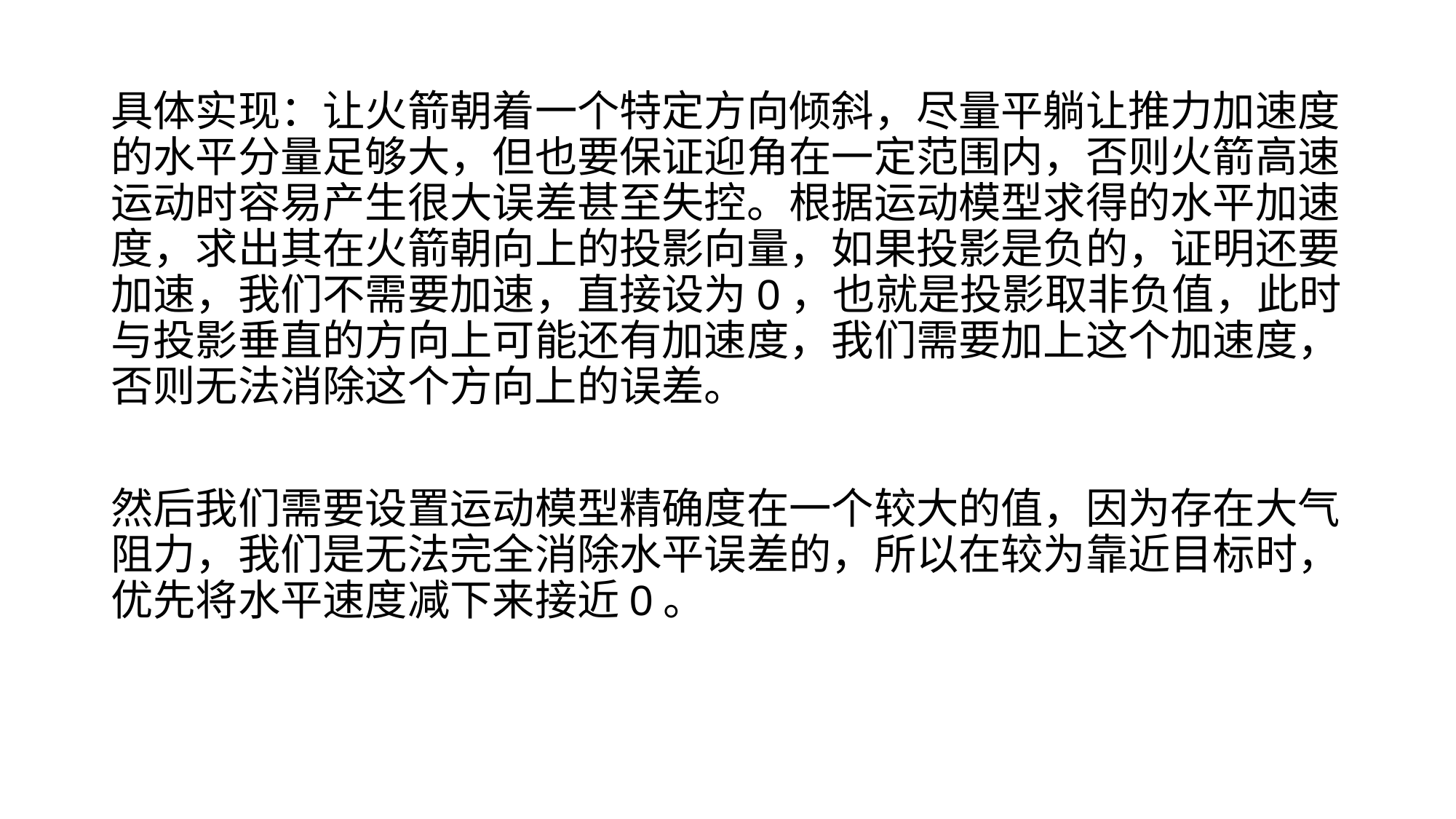

具体实现：让火箭朝着一个特定方向倾斜，尽量平躺让推力加速度的水平分量足够大，但也要保证迎角在一定范围内，否则火箭高速运动时容易产生很大误差甚至失控。根据运动模型求得的水平加速度，求出其在火箭朝向上的投影向量，如果投影是负的，证明还要加速，我们不需要加速，直接设为0，也就是投影取非负值，此时与投影垂直的方向上可能还有加速度，我们需要加上这个加速度，否则无法消除这个方向上的误差。

然后我们需要设置运动模型精确度在一个较大的值，因为存在大气阻力，我们是无法完全消除水平误差的，所以在较为靠近目标时，优先将水平速度减下来接近0。